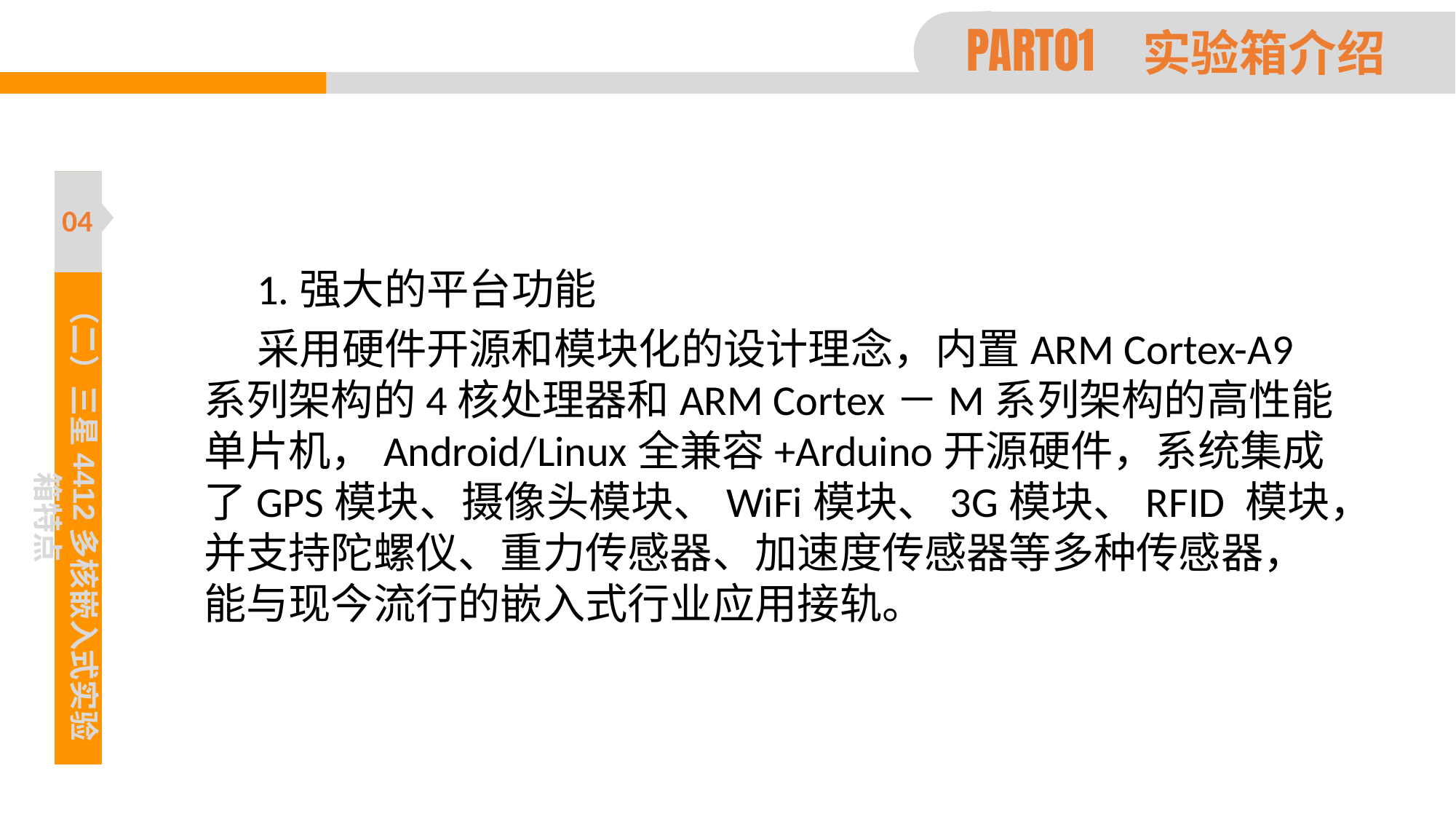

PART01   实验箱介绍
04
（二）三星4412多核嵌入式实验箱特点
1.强大的平台功能
采用硬件开源和模块化的设计理念，内置ARM Cortex-A9系列架构的4核处理器和ARM Cortex－M系列架构的高性能单片机，Android/Linux全兼容+Arduino开源硬件，系统集成了GPS模块、摄像头模块、WiFi模块、3G模块、RFID 模块，并支持陀螺仪、重力传感器、加速度传感器等多种传感器，能与现今流行的嵌入式行业应用接轨。